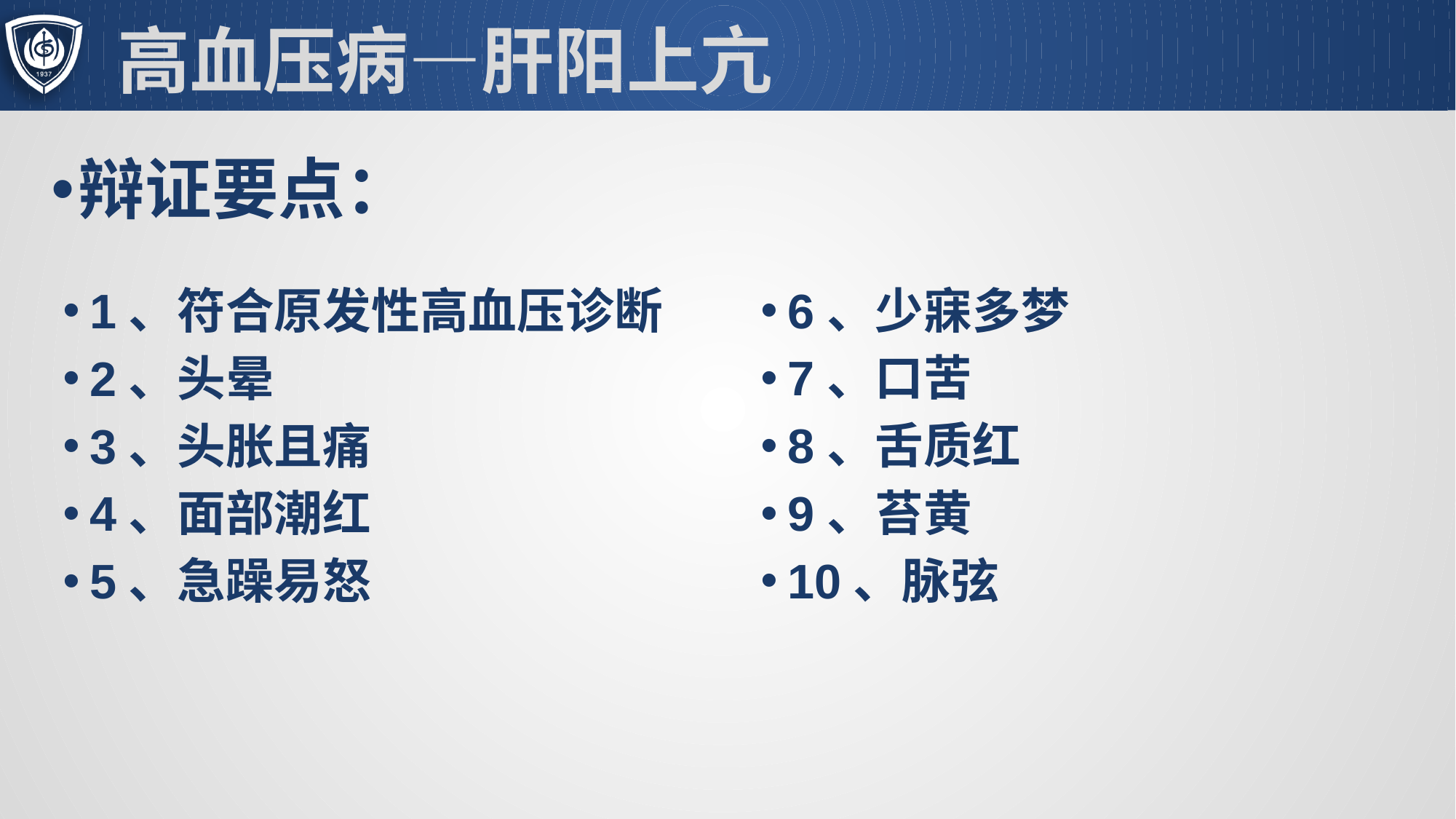

# 高血压病—肝阳上亢
辩证要点：

6、少寐多梦
7、口苦
8、舌质红
9、苔黄
10、脉弦
1、符合原发性高血压诊断
2、头晕
3、头胀且痛
4、面部潮红
5、急躁易怒